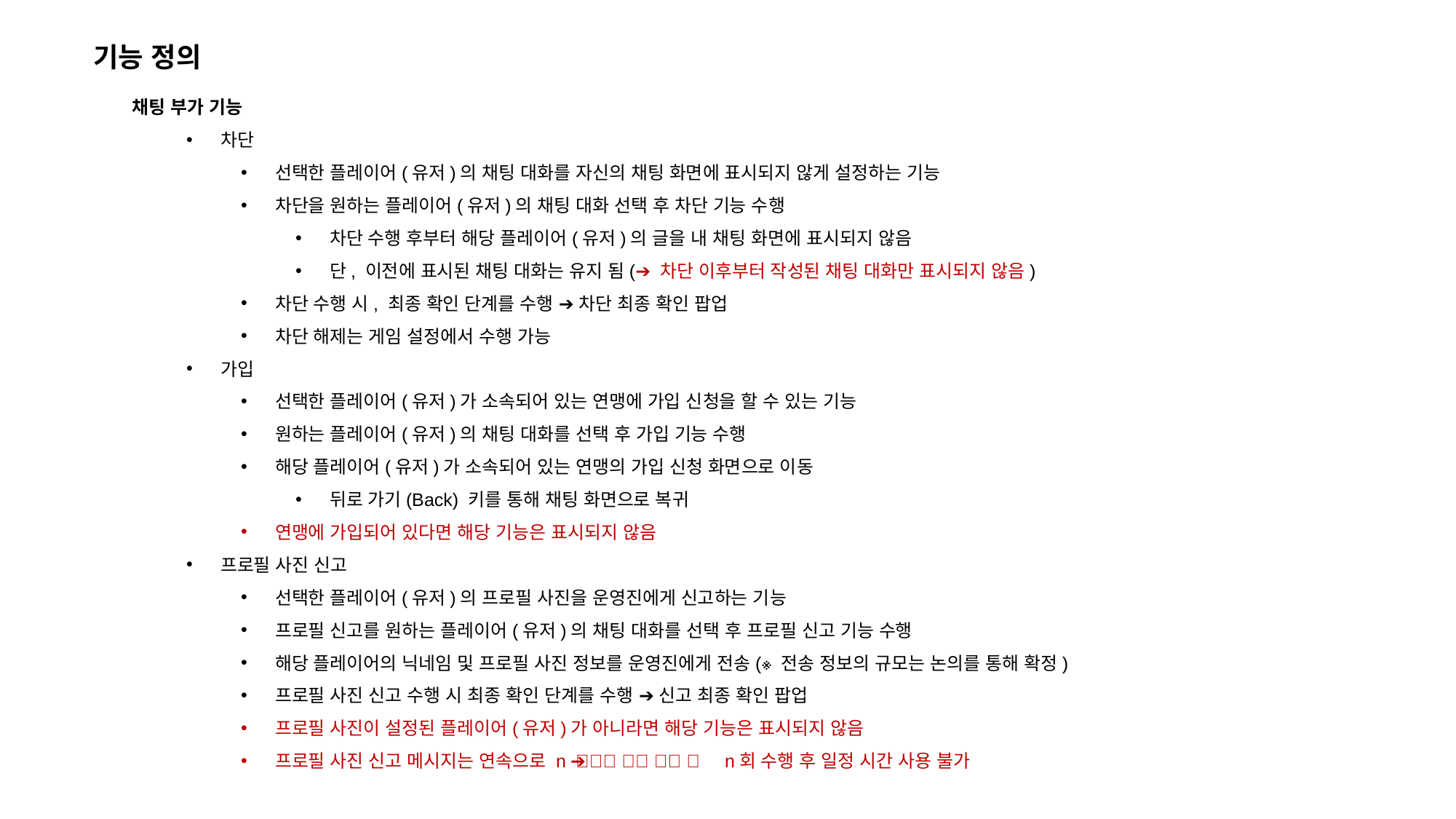

기능 정의
채팅 부가 기능
차단
선택한 플레이어(유저)의 채팅 대화를 자신의 채팅 화면에 표시되지 않게 설정하는 기능
차단을 원하는 플레이어(유저)의 채팅 대화 선택 후 차단 기능 수행
차단 수행 후부터 해당 플레이어(유저)의 글을 내 채팅 화면에 표시되지 않음
단, 이전에 표시된 채팅 대화는 유지 됨(➔ 차단 이후부터 작성된 채팅 대화만 표시되지 않음)
차단 수행 시, 최종 확인 단계를 수행 ➔ 차단 최종 확인 팝업
차단 해제는 게임 설정에서 수행 가능
가입
선택한 플레이어(유저)가 소속되어 있는 연맹에 가입 신청을 할 수 있는 기능
원하는 플레이어(유저)의 채팅 대화를 선택 후 가입 기능 수행
해당 플레이어(유저)가 소속되어 있는 연맹의 가입 신청 화면으로 이동
뒤로 가기(Back) 키를 통해 채팅 화면으로 복귀
연맹에 가입되어 있다면 해당 기능은 표시되지 않음
프로필 사진 신고
선택한 플레이어(유저)의 프로필 사진을 운영진에게 신고하는 기능
프로필 신고를 원하는 플레이어(유저)의 채팅 대화를 선택 후 프로필 신고 기능 수행
해당 플레이어의 닉네임 및 프로필 사진 정보를 운영진에게 전송(※ 전송 정보의 규모는 논의를 통해 확정)
프로필 사진 신고 수행 시 최종 확인 단계를 수행 ➔ 신고 최종 확인 팝업
프로필 사진이 설정된 플레이어(유저)가 아니라면 해당 기능은 표시되지 않음
프로필 사진 신고 메시지는 연속으로 n회 까지만 수행 가능 ➔ n회 수행 후 일정 시간 사용 불가